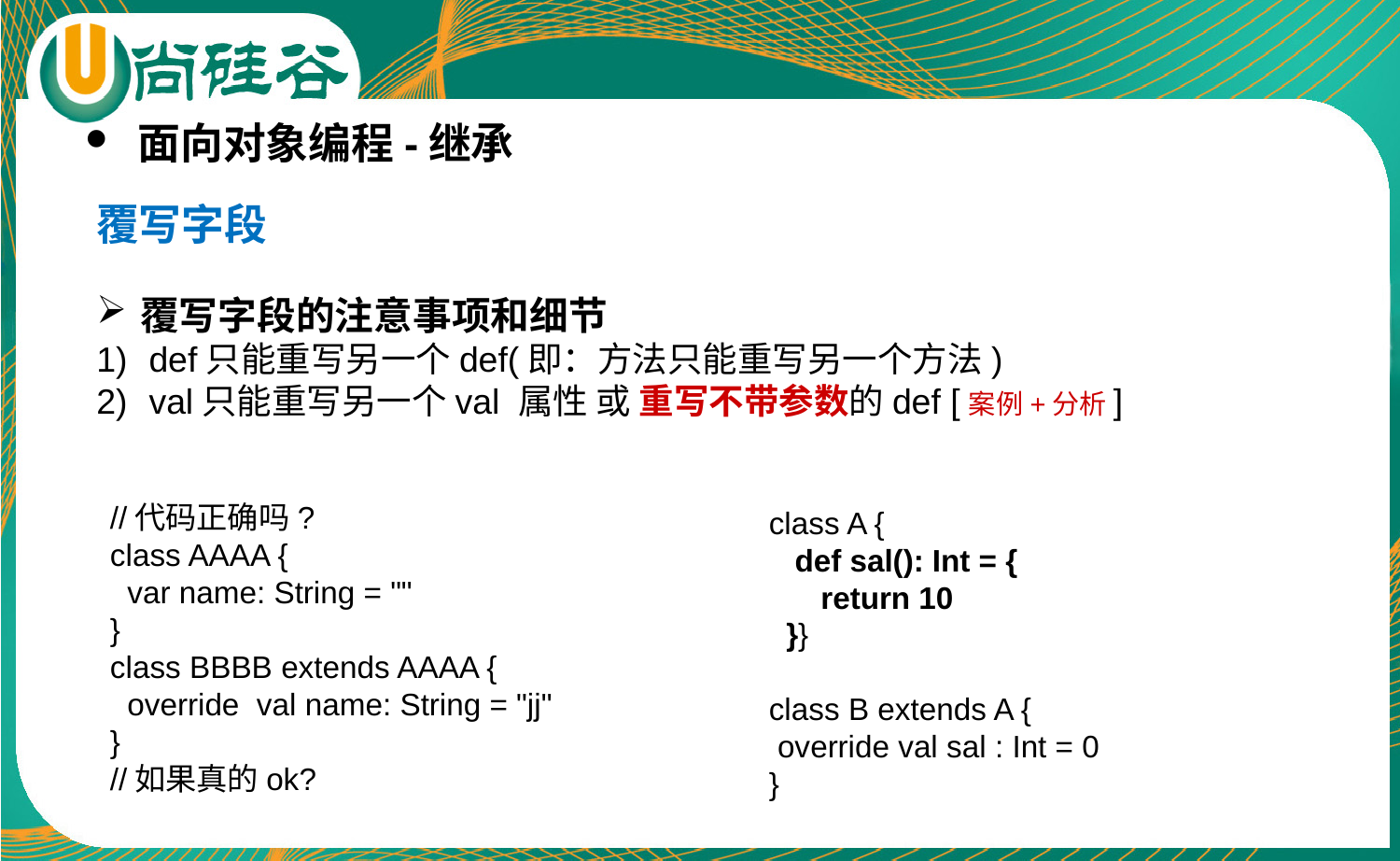

面向对象编程-继承

覆写字段

覆写字段的注意事项和细节
def只能重写另一个def(即：方法只能重写另一个方法)
val只能重写另一个val 属性 或 重写不带参数的def [案例+分析]

//代码正确吗?
class AAAA {
  var name: String = ""
}
class BBBB extends AAAA {
  override  val name: String = "jj"
}
//如果真的ok?
class A {
   def sal(): Int = {
      return 10
  }}

class B extends A {
 override val sal : Int = 0
}